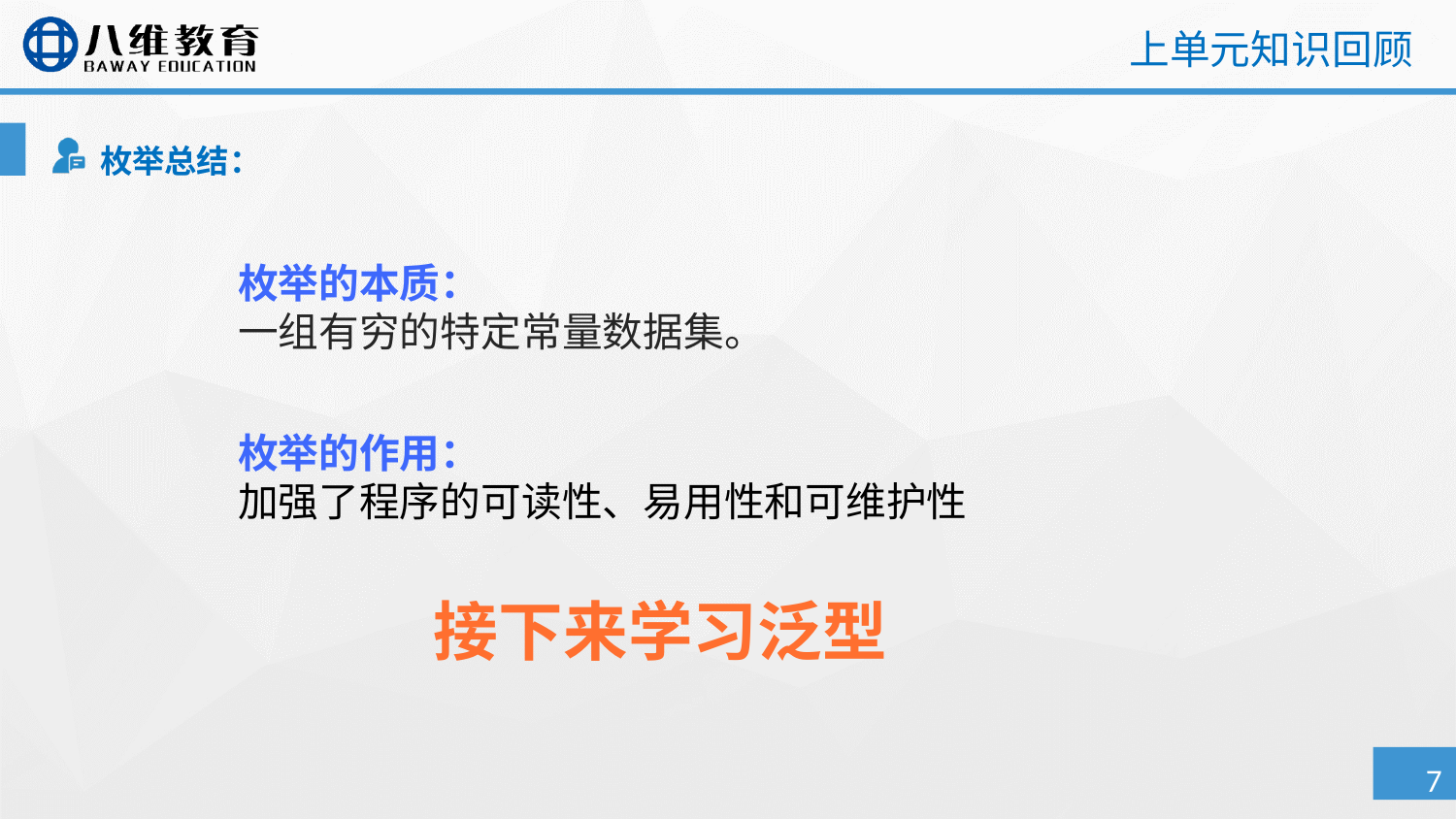

# 上单元知识回顾
枚举总结：
枚举的本质：
一组有穷的特定常量数据集。
枚举的作用：
加强了程序的可读性、易用性和可维护性
接下来学习泛型